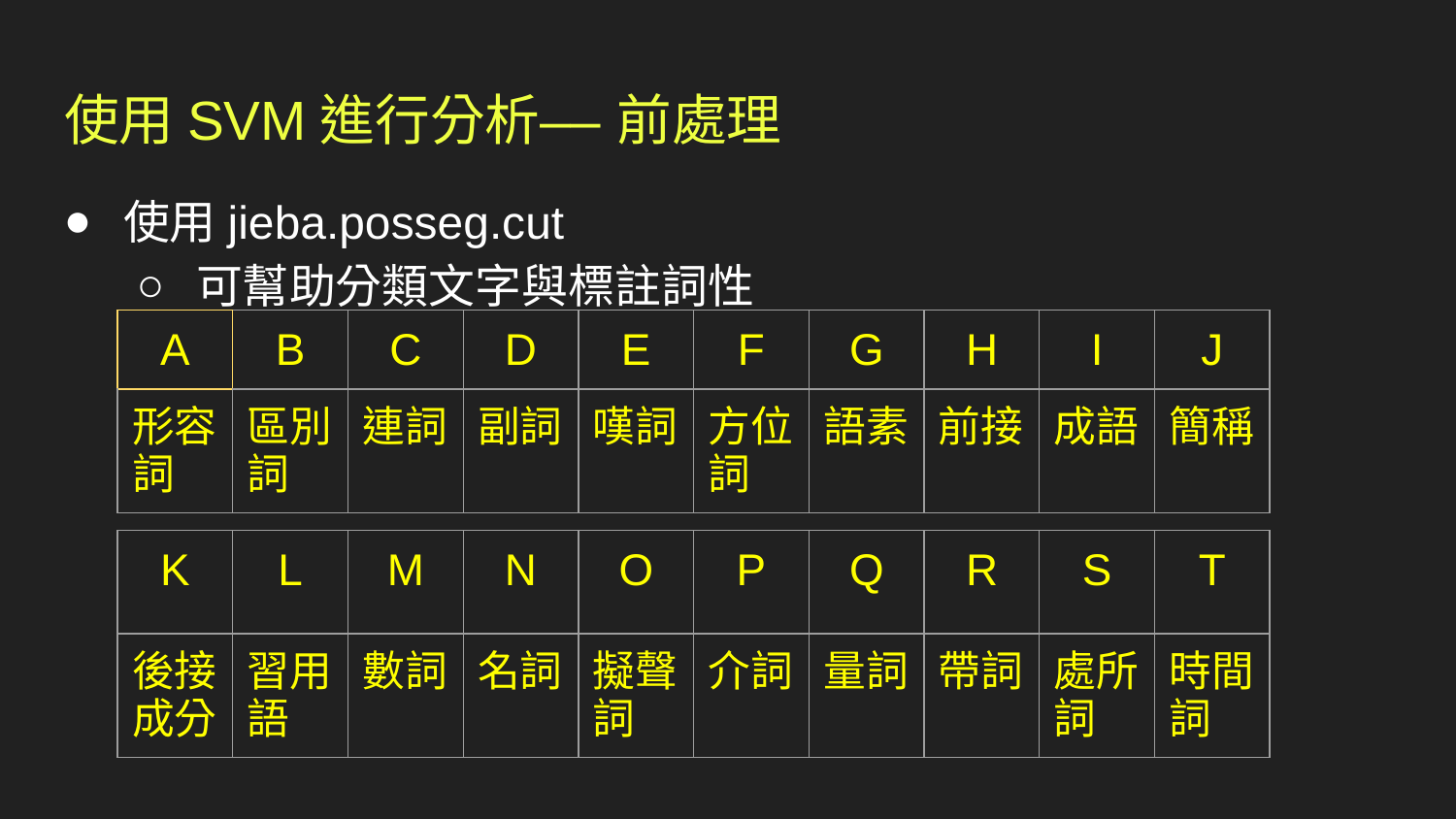

# 使用SVM進行分析–– 前處理
使用jieba.posseg.cut
可幫助分類文字與標註詞性
| A | B | C | D | E | F | G | H | I | J |
| --- | --- | --- | --- | --- | --- | --- | --- | --- | --- |
| 形容詞 | 區別詞 | 連詞 | 副詞 | 嘆詞 | 方位詞 | 語素 | 前接 | 成語 | 簡稱 |
| K | L | M | N | O | P | Q | R | S | T |
| --- | --- | --- | --- | --- | --- | --- | --- | --- | --- |
| 後接成分 | 習用語 | 數詞 | 名詞 | 擬聲詞 | 介詞 | 量詞 | 帶詞 | 處所詞 | 時間詞 |